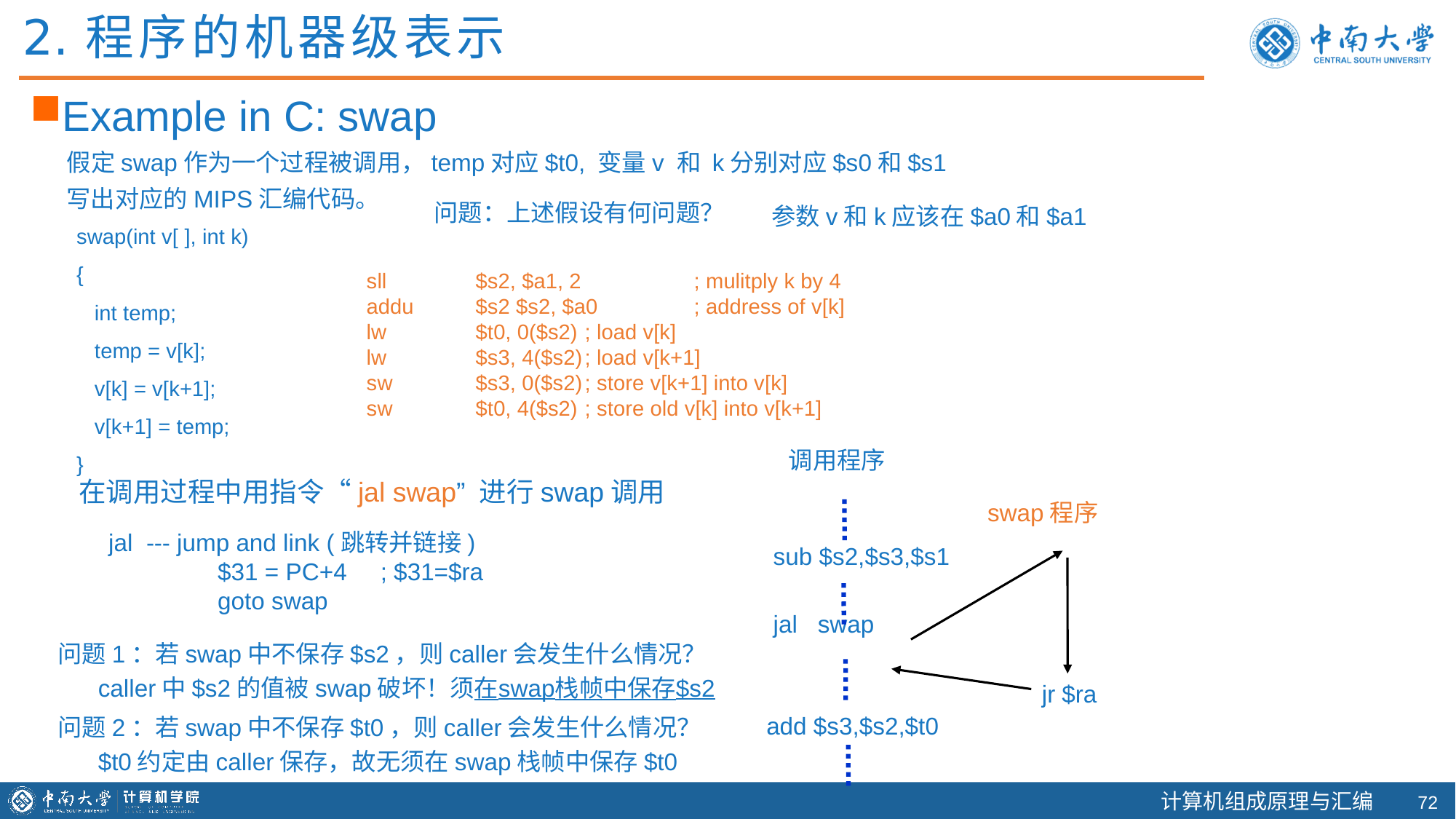

2.程序的机器级表示
Example in C: swap
假定swap作为一个过程被调用，temp对应$t0, 变量v 和 k分别对应$s0和$s1
写出对应的MIPS汇编代码。
问题：上述假设有何问题？
参数v和k应该在$a0和$a1
swap(int v[ ], int k)
{
   int temp;
   temp = v[k];
   v[k] = v[k+1];
   v[k+1] = temp;
}
sll	$s2, $a1, 2  	; mulitply k by 4
addu	$s2 $s2, $a0	; address of v[k]
lw	$t0, 0($s2)	; load v[k]
lw	$s3, 4($s2)	; load v[k+1]
sw	$s3, 0($s2)	; store v[k+1] into v[k]
sw	$t0, 4($s2)	; store old v[k] into v[k+1]
调用程序

                  sub $s2,$s3,$s1

                  jal   swap

                 add $s3,$s2,$t0

在调用过程中用指令“jal swap” 进行swap调用
swap程序

 jr $ra
jal  --- jump and link (跳转并链接)
	$31 = PC+4     ; $31=$ra
	goto swap
问题1：若swap中不保存$s2，则caller会发生什么情况？
      caller中$s2的值被swap破坏！须在swap栈帧中保存$s2
问题2：若swap中不保存$t0，则caller会发生什么情况？
      $t0约定由caller保存，故无须在swap栈帧中保存$t0

72